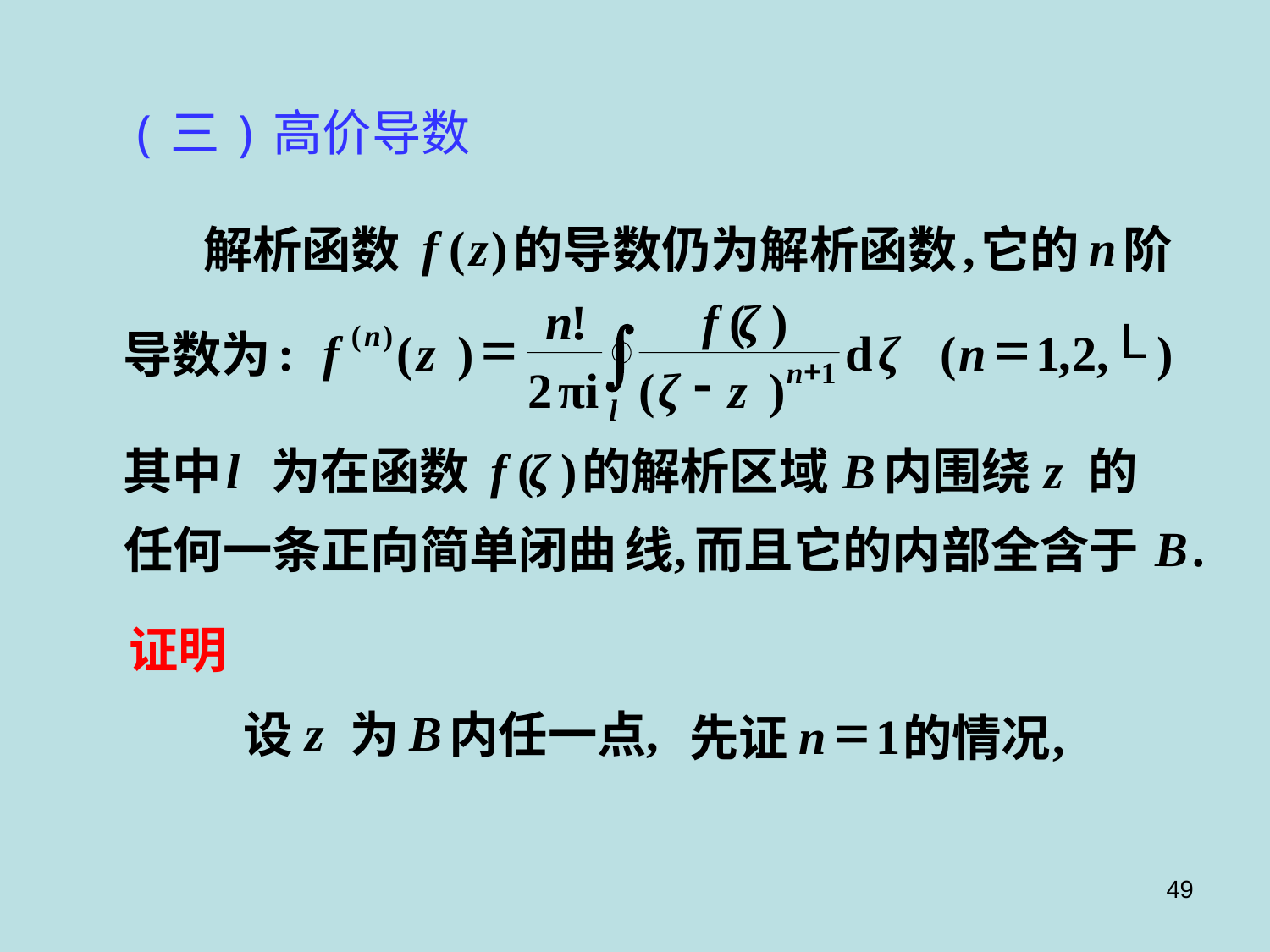

# (三)高价导数

f
(
z
)

,

n

解析函数
的导数仍为解析函数
它的
阶
n
!
f
ζ
(
)
L
∫
=
=
(
n
)
:

f
(
z
)
d
ζ
(
n
1
,
2
,
)
导数为

+

−
n
1
2
π
i
(
ζ
z
)
l

l

f
ζ
(
)

B

z

其中
为在函数
的解析区域
内围绕
的
,

B
.
任何一条正向简单闭曲
线
而且它的内部全含于
证明
=

z

B

,

设
为
内任一点

n
1

,

先证
的情况
49